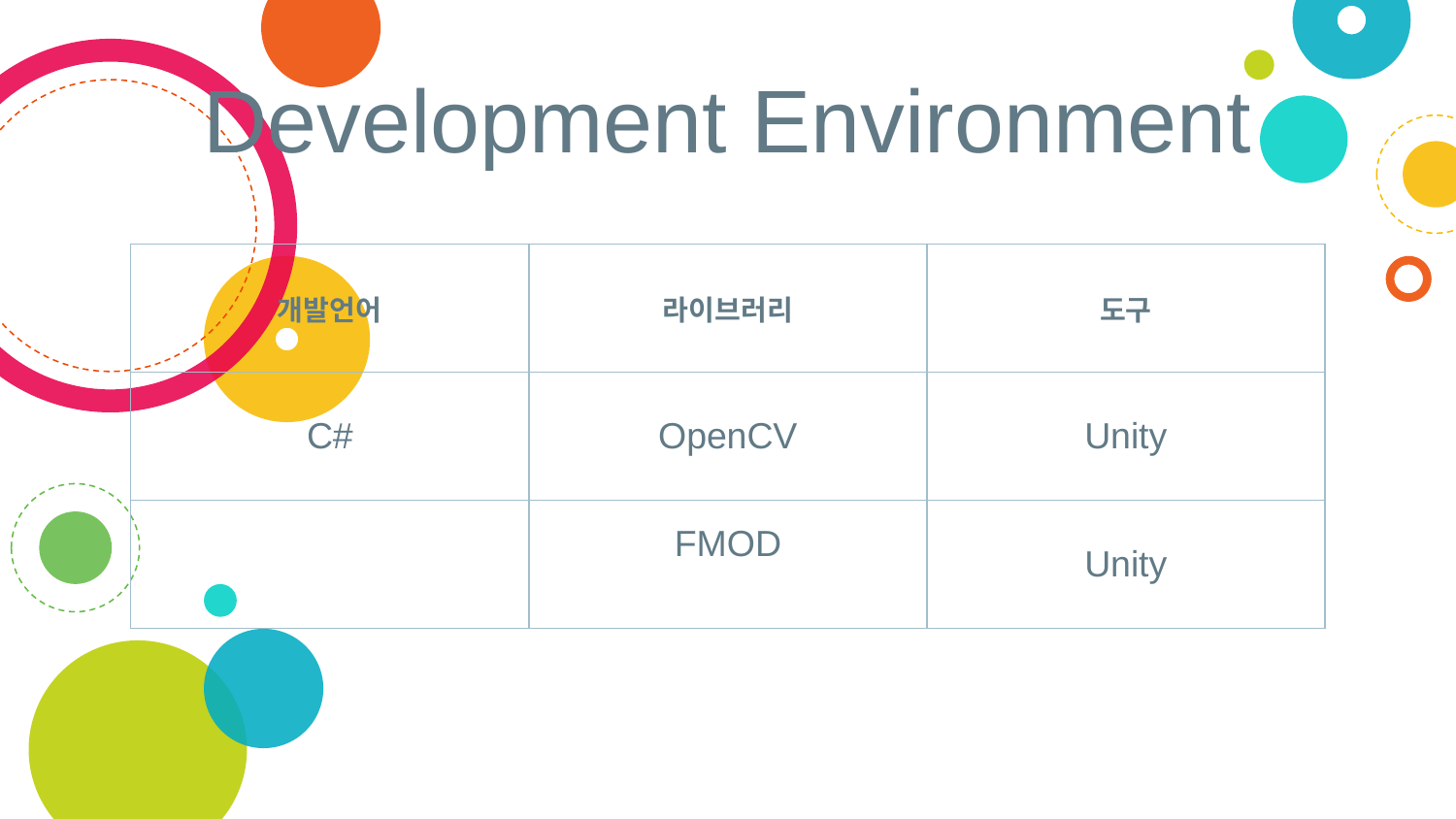

Development Environment
| 개발언어 | 라이브러리 | 도구 |
| --- | --- | --- |
| C# | OpenCV | Unity |
|  | FMOD | Unity |